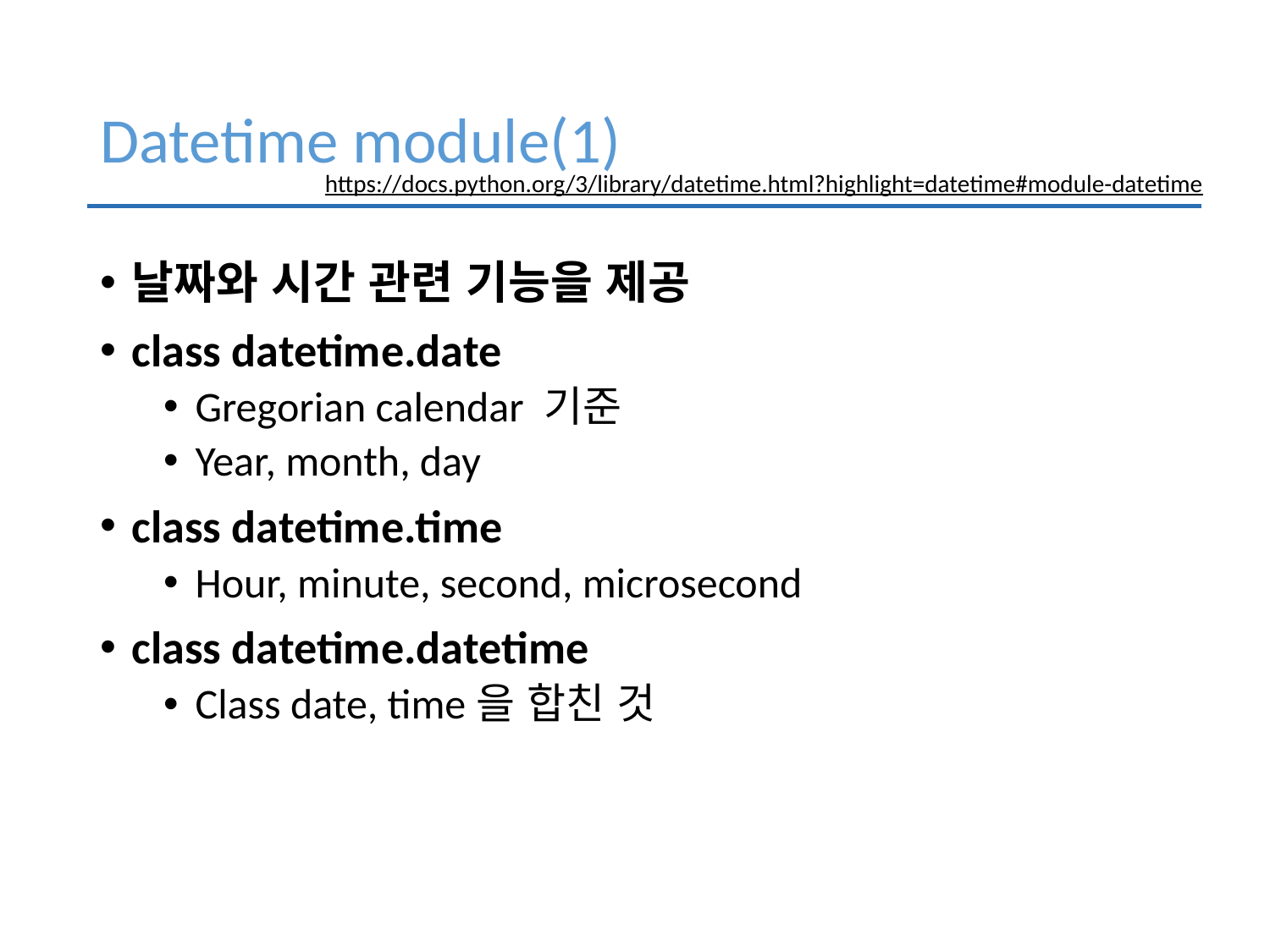

# Datetime module(1)
https://docs.python.org/3/library/datetime.html?highlight=datetime#module-datetime
날짜와 시간 관련 기능을 제공
class datetime.date
Gregorian calendar 기준
Year, month, day
class datetime.time
Hour, minute, second, microsecond
class datetime.datetime
Class date, time을 합친 것